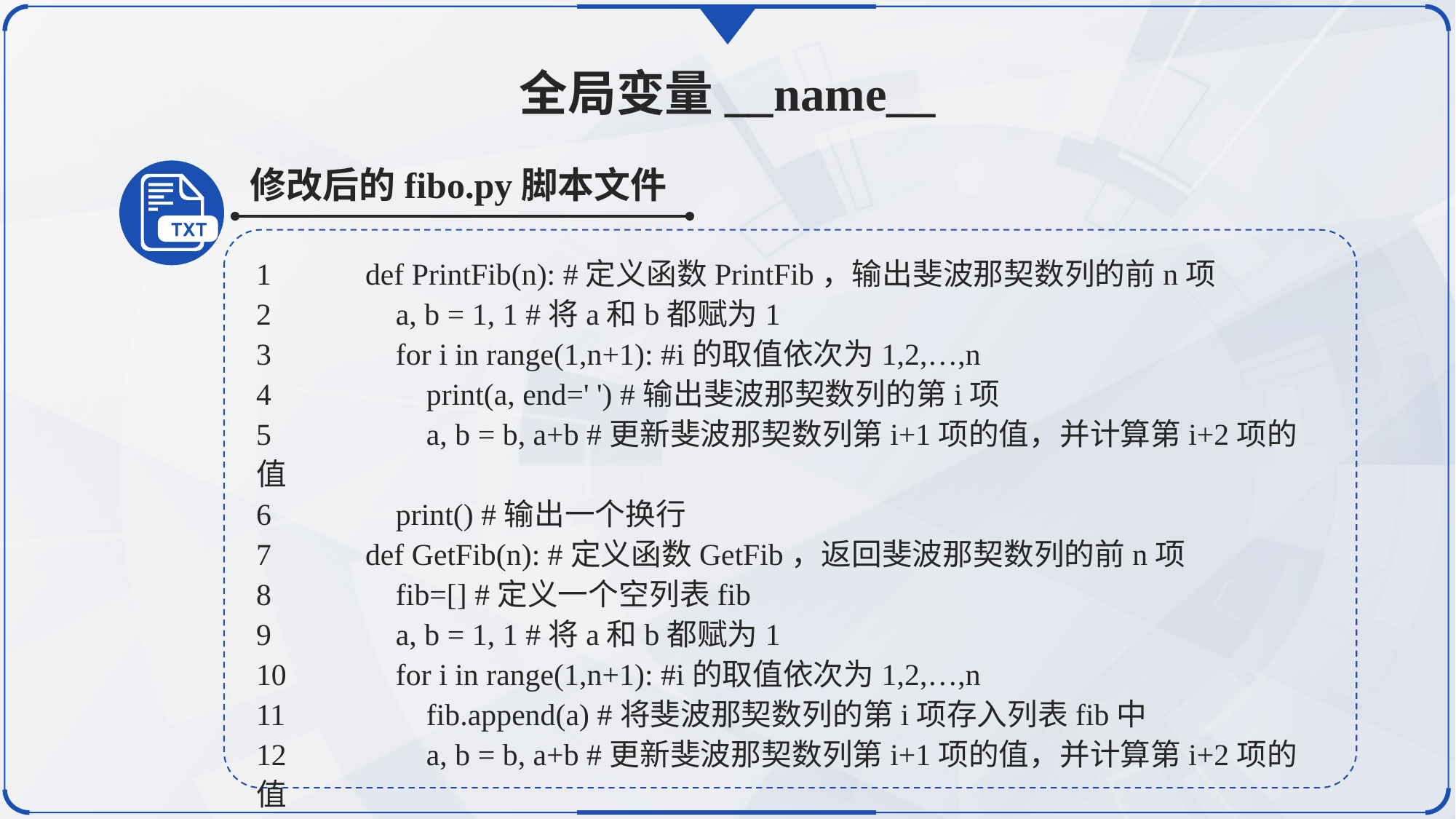

全局变量__name__
修改后的fibo.py脚本文件

1	def PrintFib(n): #定义函数PrintFib，输出斐波那契数列的前n项
2	    a, b = 1, 1 #将a和b都赋为1
3	    for i in range(1,n+1): #i的取值依次为1,2,…,n
4	        print(a, end=' ') #输出斐波那契数列的第i项
5	        a, b = b, a+b #更新斐波那契数列第i+1项的值，并计算第i+2项的值
6	    print() #输出一个换行
7	def GetFib(n): #定义函数GetFib，返回斐波那契数列的前n项
8	    fib=[] #定义一个空列表fib
9	    a, b = 1, 1 #将a和b都赋为1
10	    for i in range(1,n+1): #i的取值依次为1,2,…,n
11	        fib.append(a) #将斐波那契数列的第i项存入列表fib中
12	        a, b = b, a+b #更新斐波那契数列第i+1项的值，并计算第i+2项的值
13	    return fib #将列表fib返回